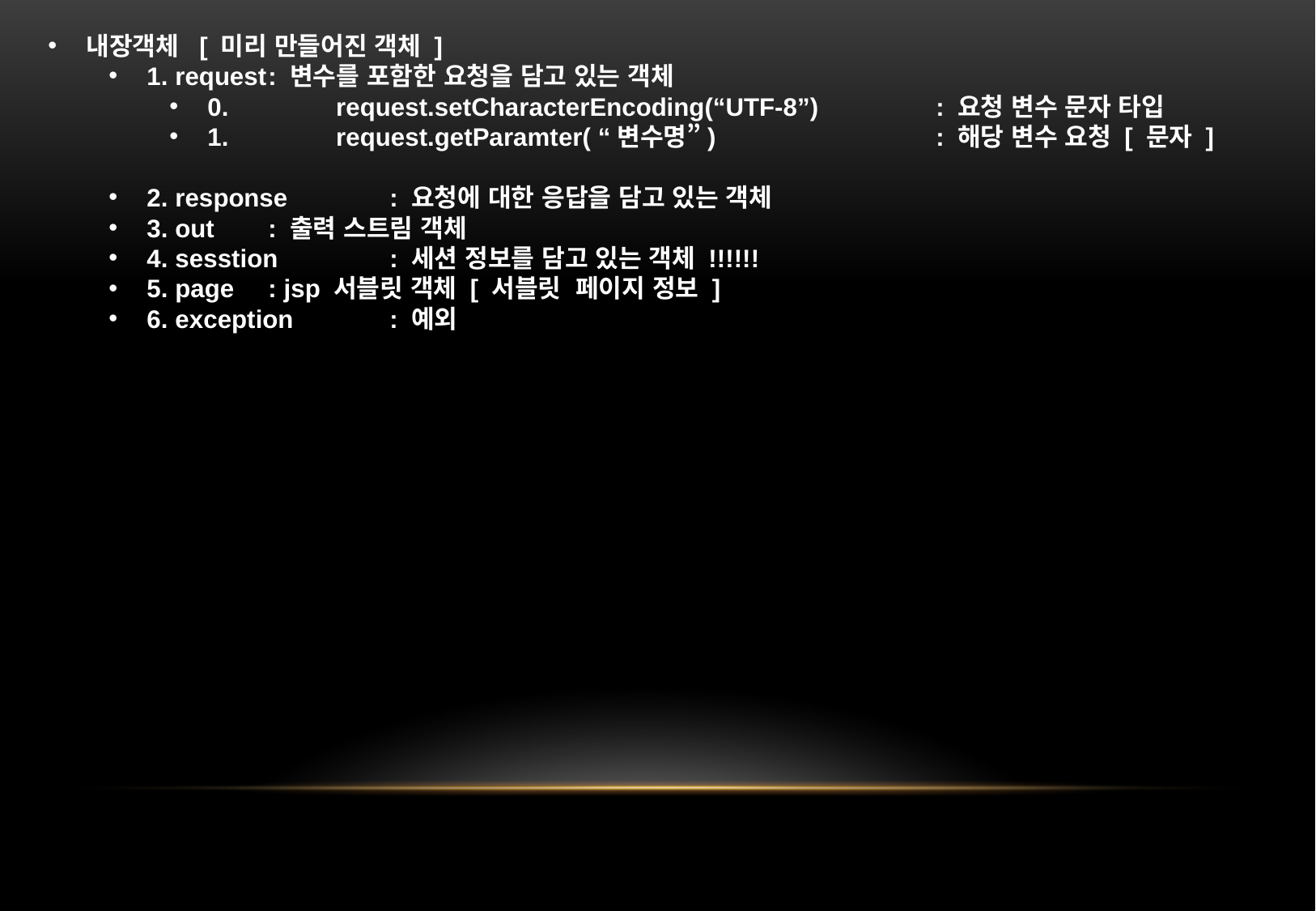

내장객체  [ 미리 만들어진 객체 ]
1. request	: 변수를 포함한 요청을 담고 있는 객체
0.	 request.setCharacterEncoding(“UTF-8”)	: 요청 변수 문자 타입
1. 	 request.getParamter( “변수명”) 		: 해당 변수 요청 [ 문자 ]

2. response	: 요청에 대한 응답을 담고 있는 객체
3. out	: 출력 스트림 객체
4. sesstion	: 세션 정보를 담고 있는 객체 !!!!!!
5. page	: jsp 서블릿 객체 [ 서블릿  페이지 정보 ]
6. exception	: 예외